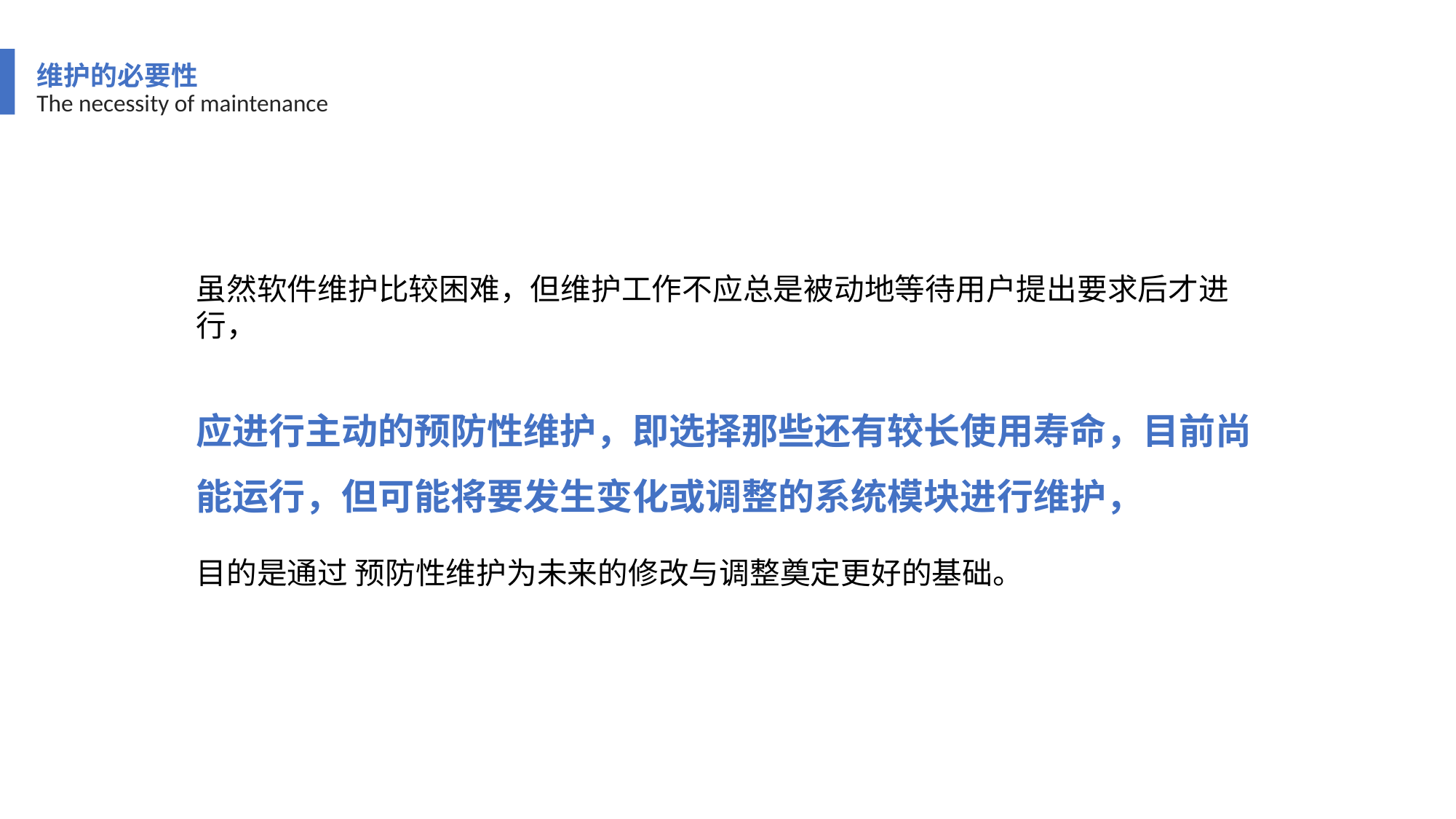

维护的必要性
The necessity of maintenance
虽然软件维护比较困难，但维护工作不应总是被动地等待用户提出要求后才进行，

应进行主动的预防性维护，即选择那些还有较长使用寿命，目前尚能运行，但可能将要发生变化或调整的系统模块进行维护，

目的是通过 预防性维护为未来的修改与调整奠定更好的基础。